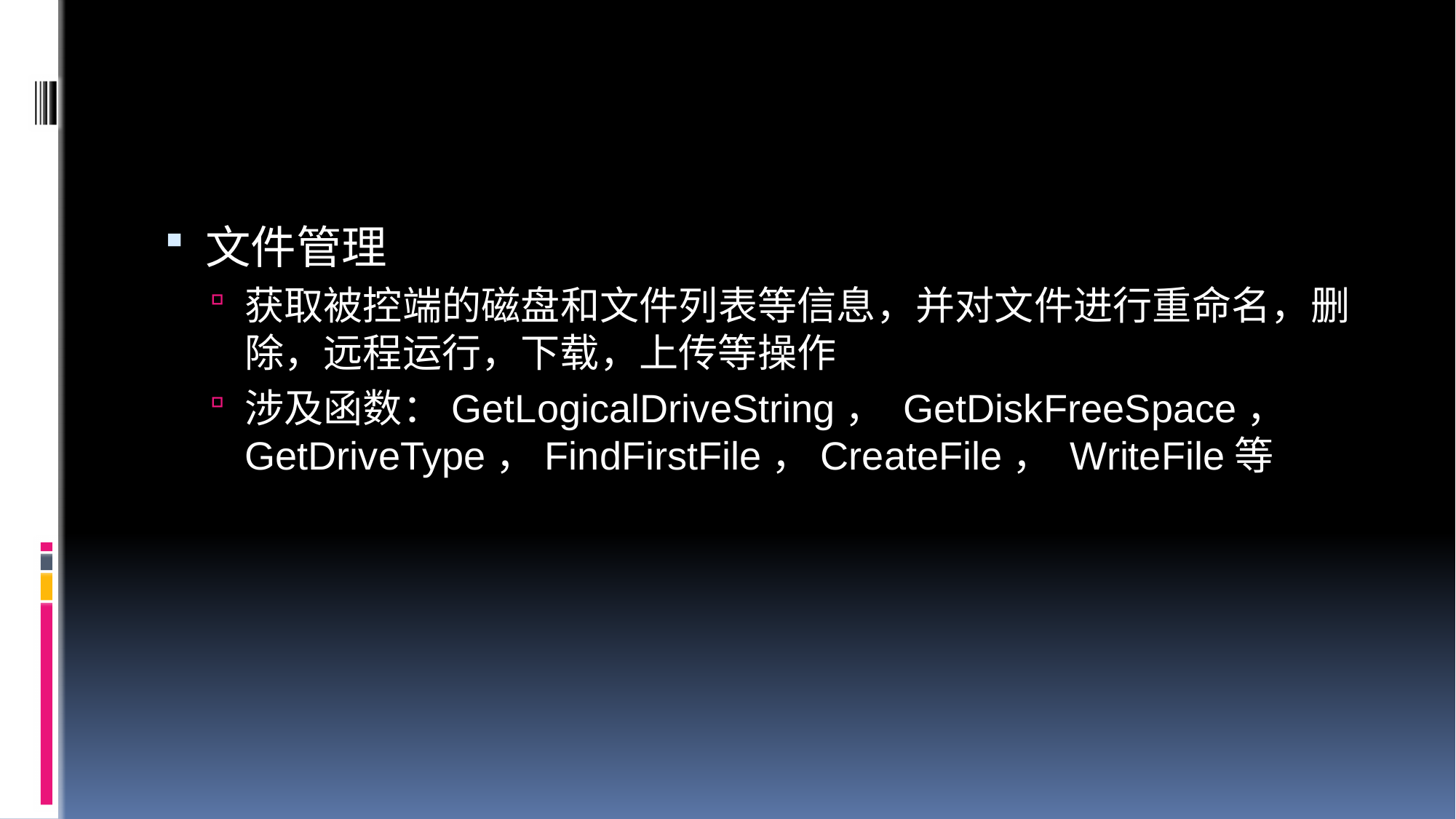

#
文件管理
获取被控端的磁盘和文件列表等信息，并对文件进行重命名，删除，远程运行，下载，上传等操作
涉及函数：GetLogicalDriveString， GetDiskFreeSpace， GetDriveType，FindFirstFile，CreateFile， WriteFile等